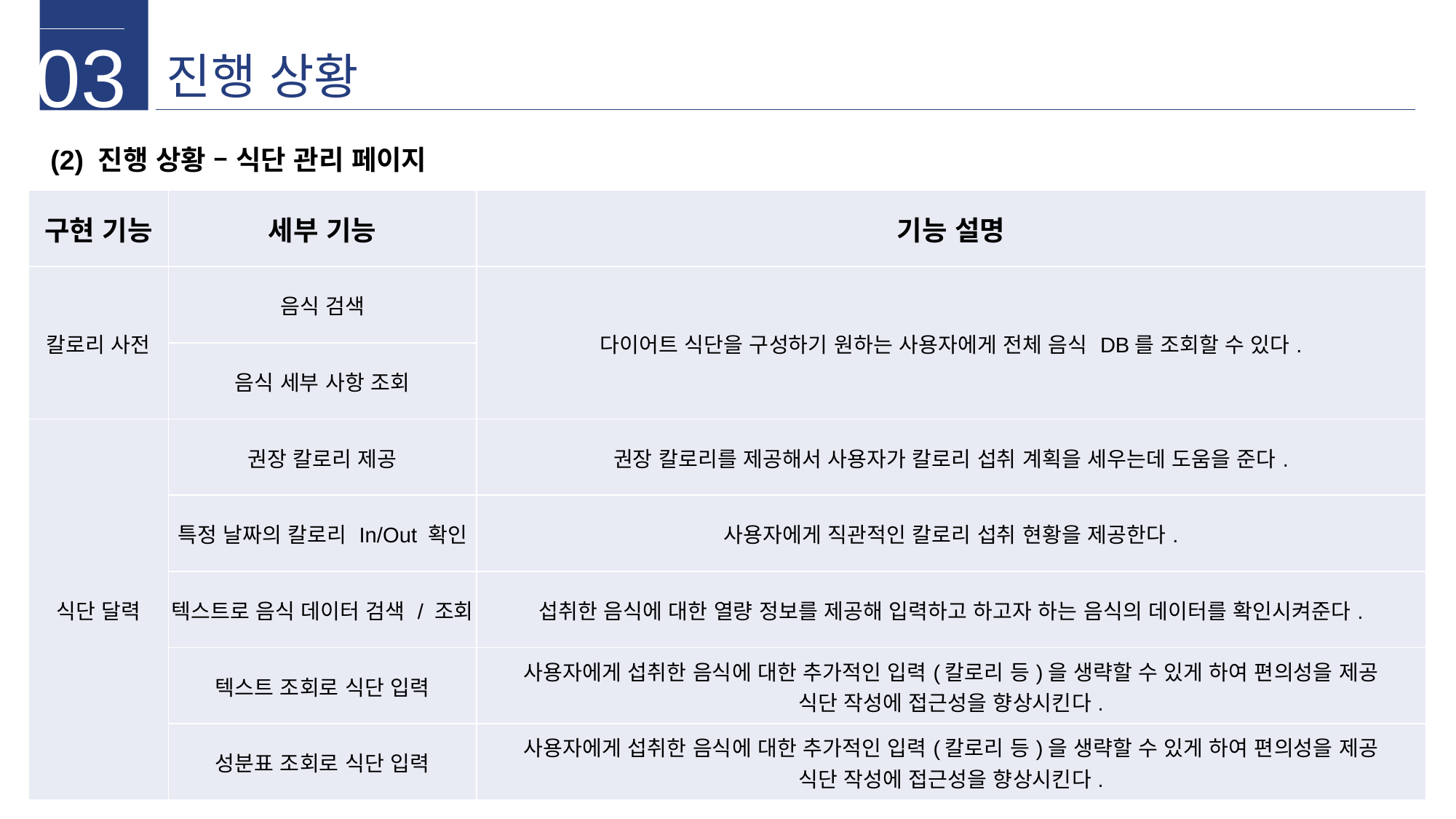

03
진행 상황
(2) 진행 상황 – 식단 관리 페이지
| 구현 기능 | 세부 기능 | 기능 설명 |
| --- | --- | --- |
| 칼로리 사전 | 음식 검색 | 다이어트 식단을 구성하기 원하는 사용자에게 전체 음식 DB를 조회할 수 있다. |
|  | 음식 세부 사항 조회 |  |
| 식단 달력 | 권장 칼로리 제공 | 권장 칼로리를 제공해서 사용자가 칼로리 섭취 계획을 세우는데 도움을 준다. |
|  | 특정 날짜의 칼로리 In/Out 확인 | 사용자에게 직관적인 칼로리 섭취 현황을 제공한다. |
|  | 텍스트로 음식 데이터 검색 / 조회 | 섭취한 음식에 대한 열량 정보를 제공해 입력하고 하고자 하는 음식의 데이터를 확인시켜준다. |
|  | 텍스트 조회로 식단 입력 | 사용자에게 섭취한 음식에 대한 추가적인 입력(칼로리 등)을 생략할 수 있게 하여 편의성을 제공 식단 작성에 접근성을 향상시킨다. |
|  | 성분표 조회로 식단 입력 | 사용자에게 섭취한 음식에 대한 추가적인 입력(칼로리 등)을 생략할 수 있게 하여 편의성을 제공 식단 작성에 접근성을 향상시킨다. |